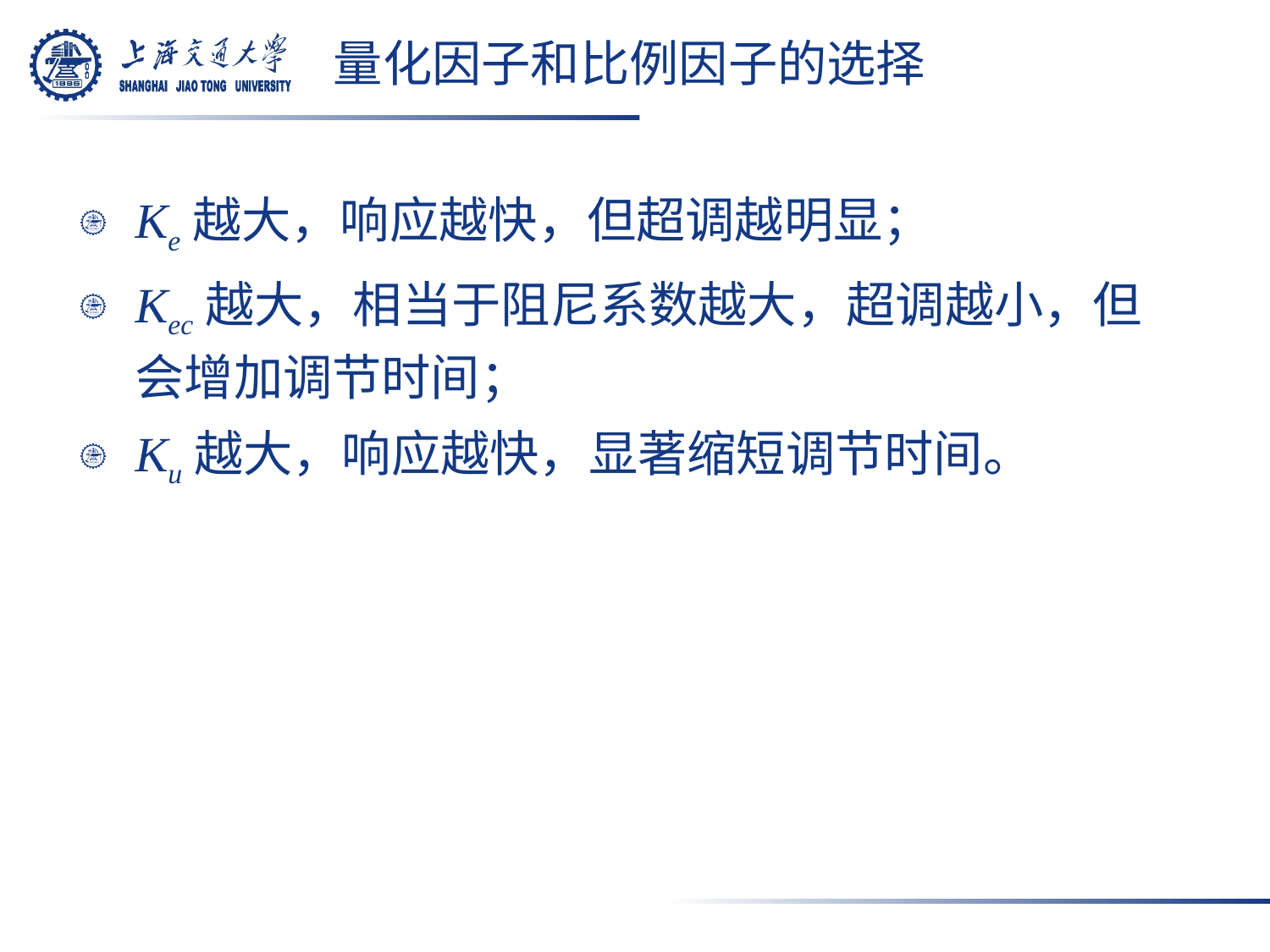

# 量化因子和比例因子的选择
Ke越大，响应越快，但超调越明显；
Kec越大，相当于阻尼系数越大，超调越小，但会增加调节时间；
Ku越大，响应越快，显著缩短调节时间。